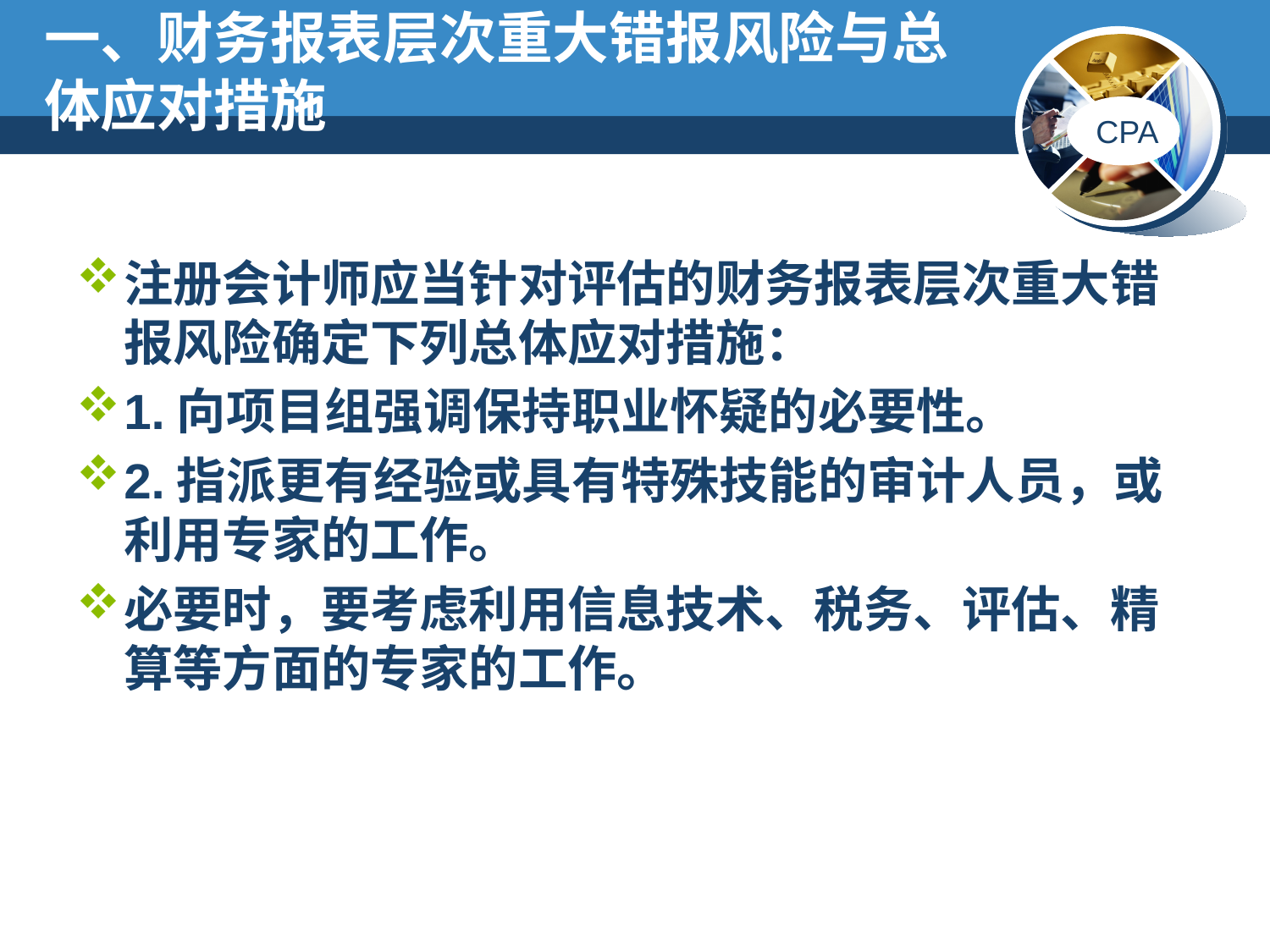

# 一、财务报表层次重大错报风险与总体应对措施
注册会计师应当针对评估的财务报表层次重大错报风险确定下列总体应对措施：
1.向项目组强调保持职业怀疑的必要性。
2.指派更有经验或具有特殊技能的审计人员，或利用专家的工作。
必要时，要考虑利用信息技术、税务、评估、精算等方面的专家的工作。